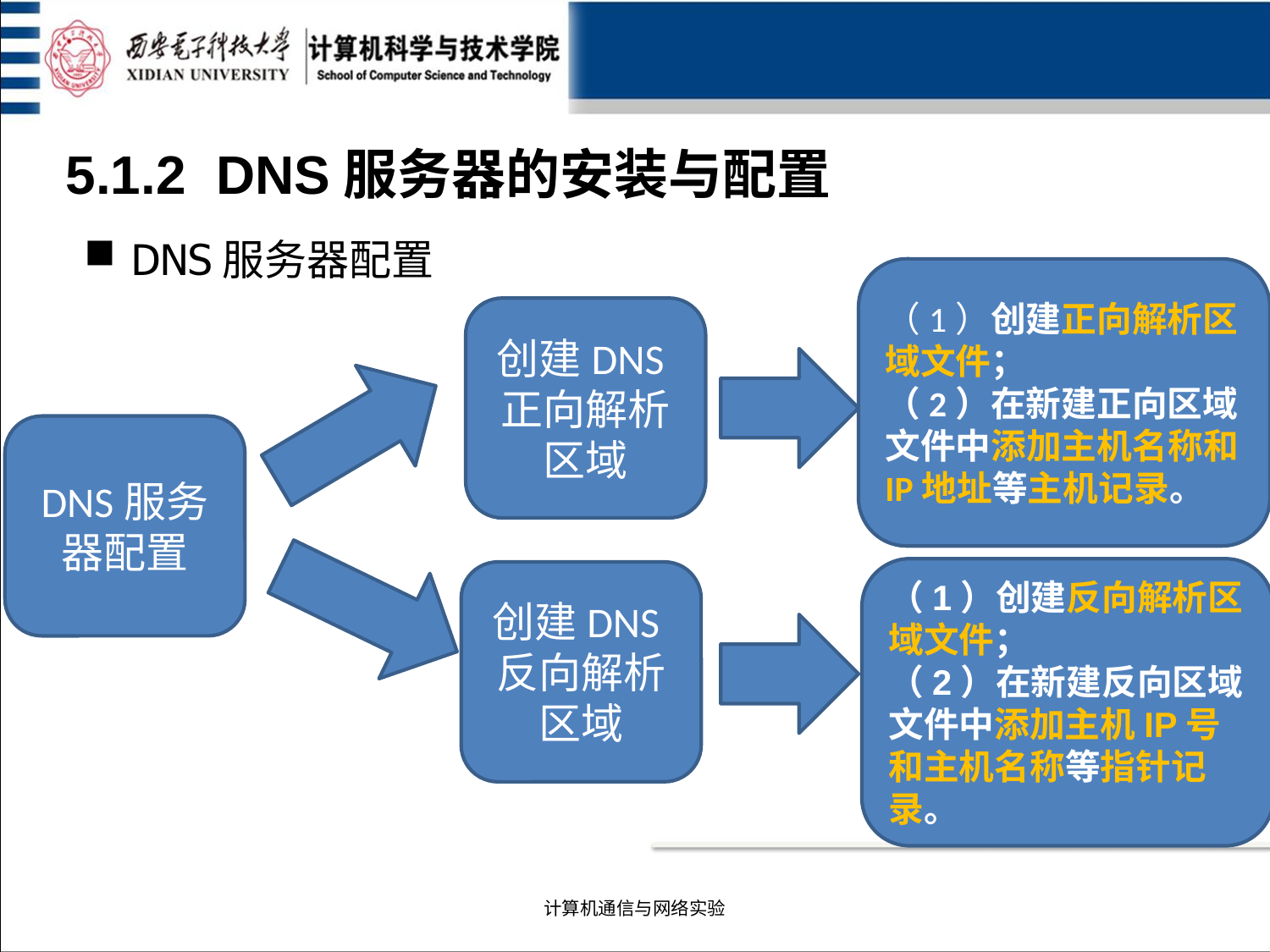

5.1.2  DNS服务器的安装与配置
DNS服务器配置
（1）创建正向解析区域文件；
（2）在新建正向区域文件中添加主机名称和IP地址等主机记录。
创建DNS正向解析区域

DNS服务器配置

（1）创建反向解析区域文件；
（2）在新建反向区域文件中添加主机IP号和主机名称等指针记录。
创建DNS反向解析区域

计算机通信与网络实验